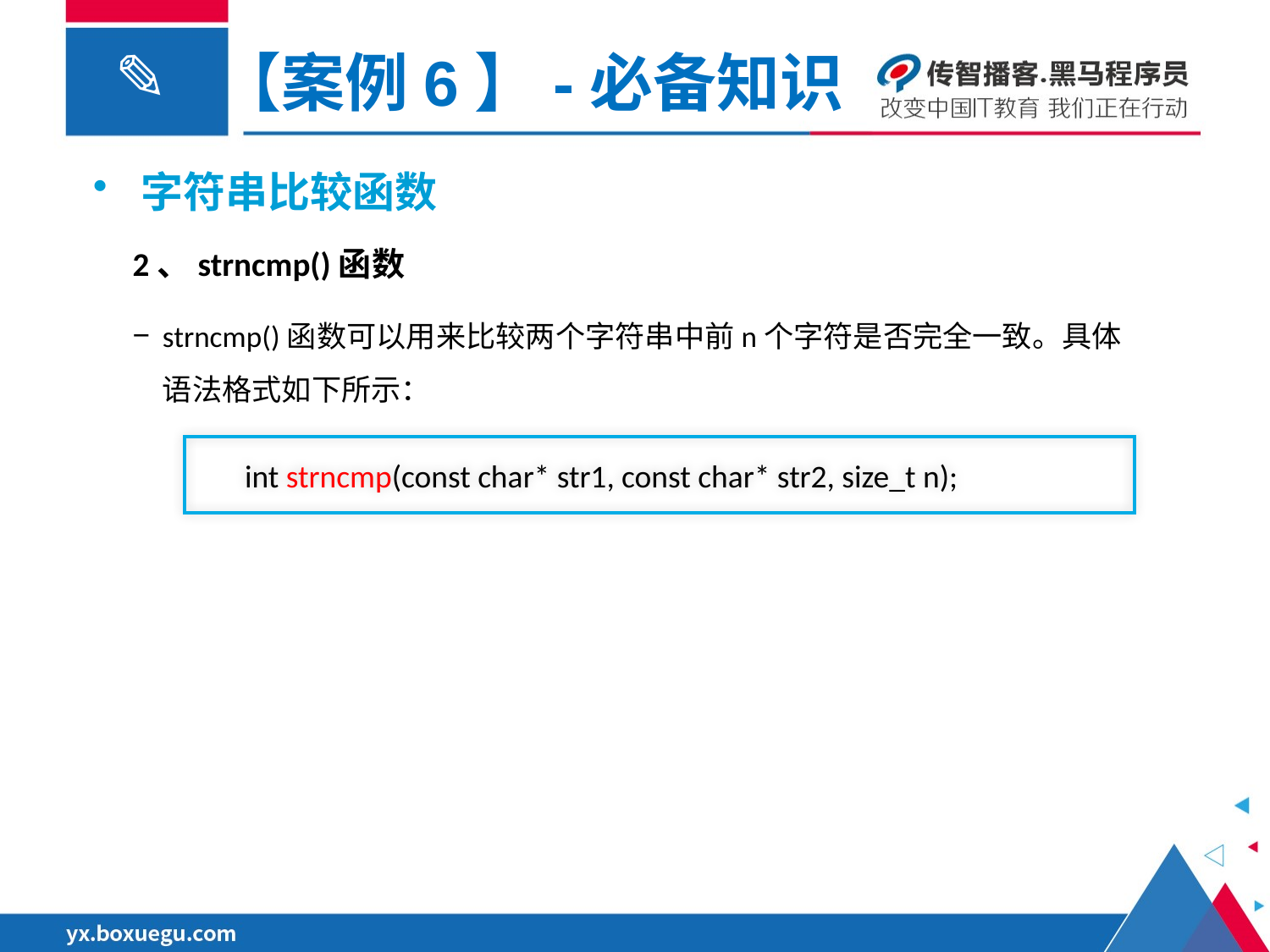

【案例6】-必备知识
字符串比较函数
2、strncmp()函数
strncmp()函数可以用来比较两个字符串中前n个字符是否完全一致。具体语法格式如下所示：

int strncmp(const char* str1, const char* str2, size_t n);